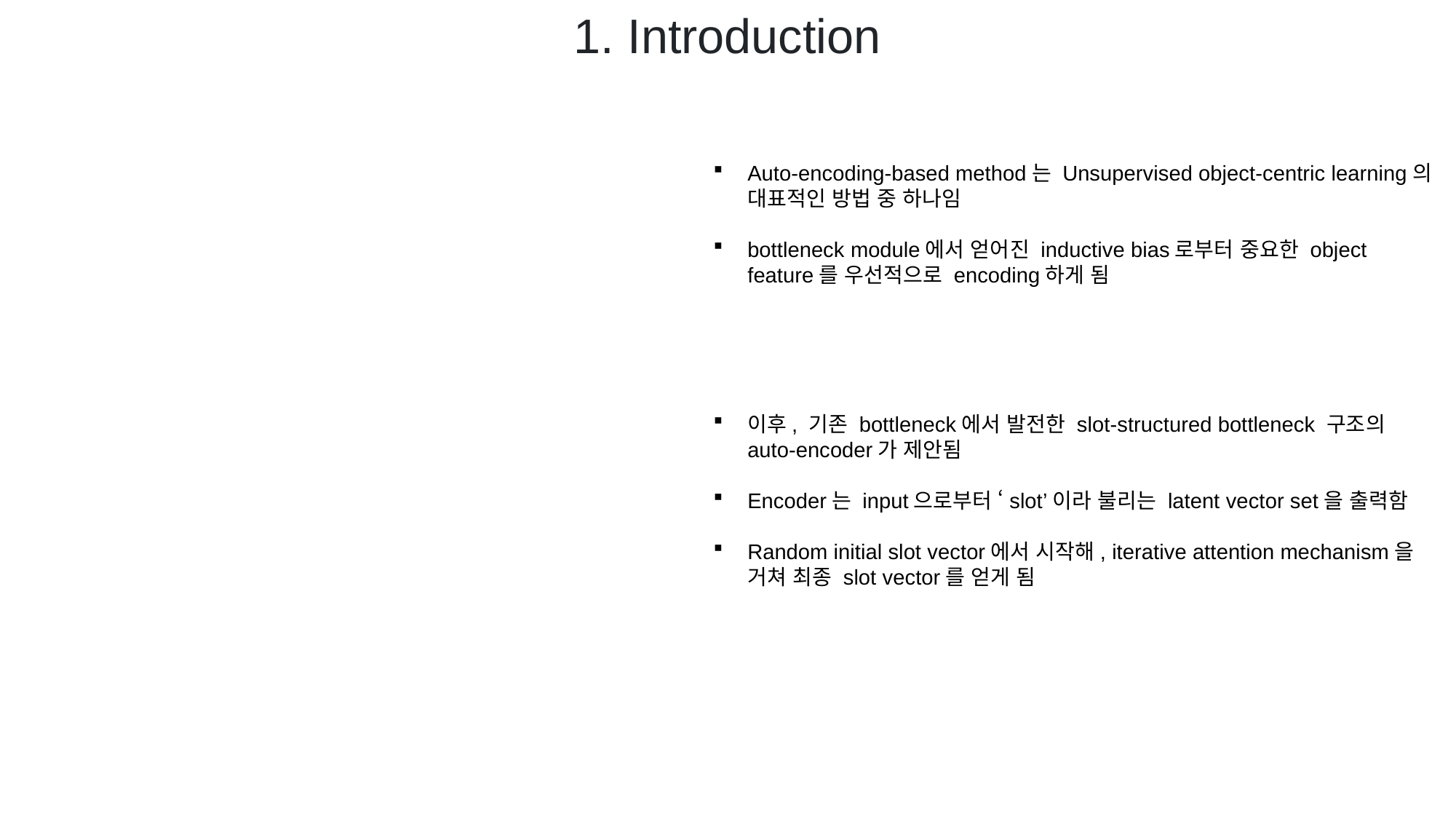

1. Introduction
Auto-encoding-based method는 Unsupervised object-centric learning의 대표적인 방법 중 하나임

bottleneck module에서 얻어진 inductive bias로부터 중요한 object feature를 우선적으로 encoding하게 됨

이후, 기존 bottleneck에서 발전한 slot-structured bottleneck 구조의 auto-encoder가 제안됨

Encoder는 input으로부터 ‘slot’이라 불리는 latent vector set을 출력함

Random initial slot vector에서 시작해, iterative attention mechanism을 거쳐 최종 slot vector를 얻게 됨